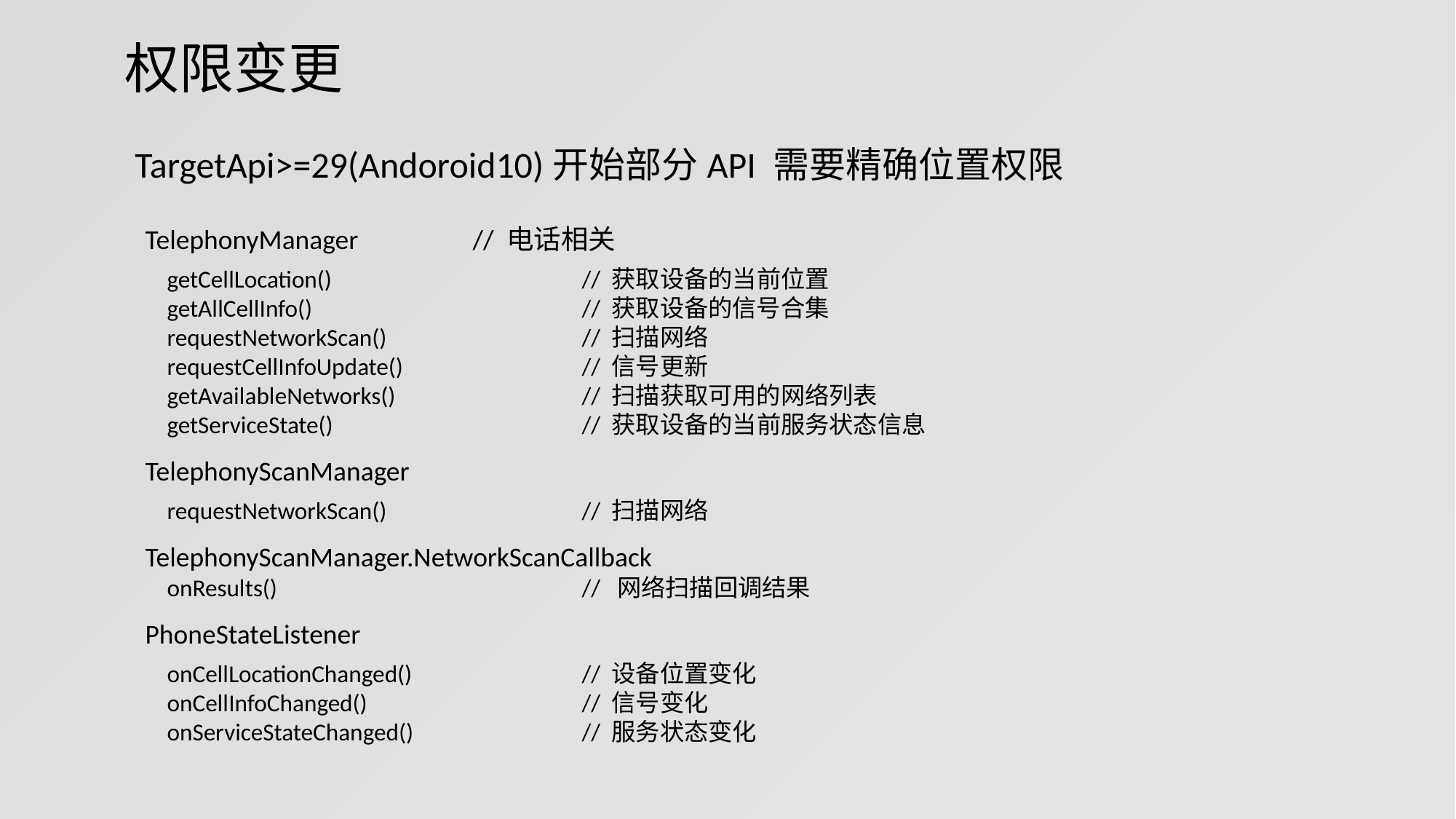

# 权限变更
TargetApi>=29(Andoroid10)开始部分API 需要精确位置权限
TelephonyManager		// 电话相关
    getCellLocation()			// 获取设备的当前位置
    getAllCellInfo()			// 获取设备的信号合集
    requestNetworkScan()		// 扫描网络
    requestCellInfoUpdate()		// 信号更新
    getAvailableNetworks()		// 扫描获取可用的网络列表
    getServiceState()			// 获取设备的当前服务状态信息
TelephonyScanManager
    requestNetworkScan()		// 扫描网络
TelephonyScanManager.NetworkScanCallback
    onResults()			//  网络扫描回调结果
PhoneStateListener
    onCellLocationChanged()		// 设备位置变化
    onCellInfoChanged()		// 信号变化
    onServiceStateChanged()		// 服务状态变化